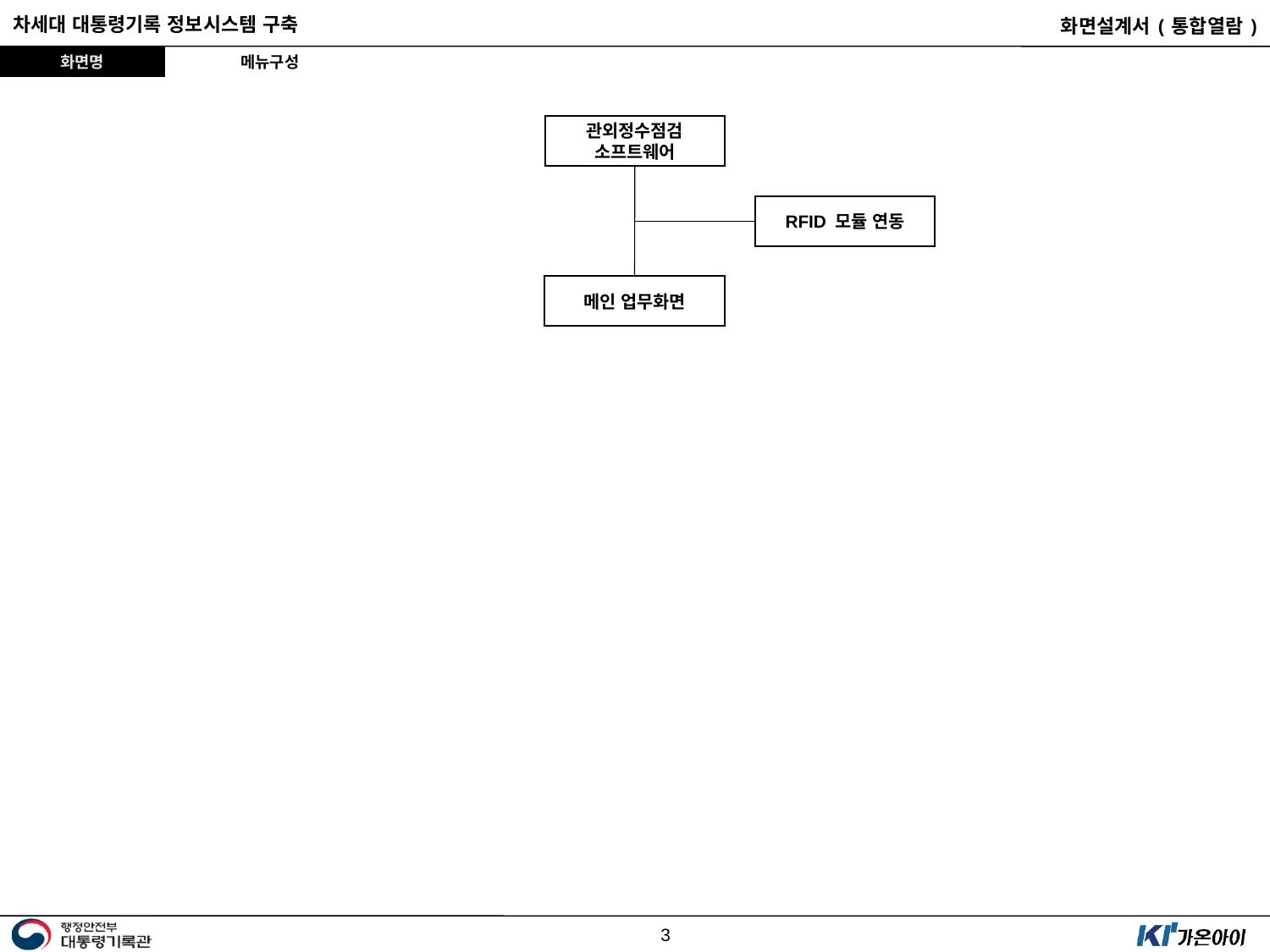

메뉴구성

관외정수점검
소프트웨어
RFID 모듈 연동
메인 업무화면